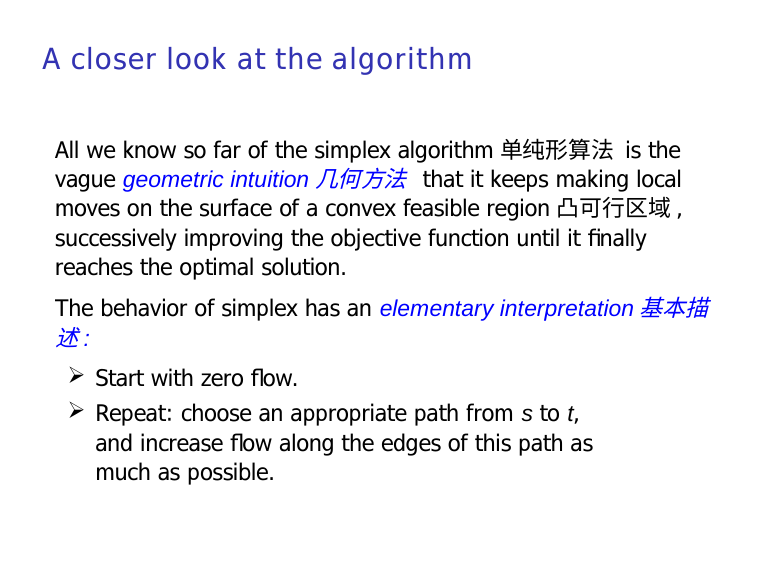

# A closer look at the algorithm
All we know so far of the simplex algorithm单纯形算法 is the vague geometric intuition几何方法  that it keeps making local moves on the surface of a convex feasible region凸可行区域, successively improving the objective function until it finally reaches the optimal solution.
The behavior of simplex has an elementary interpretation基本描述:
Start with zero flow.
Repeat: choose an appropriate path from s to t, and increase flow along the edges of this path as much as possible.